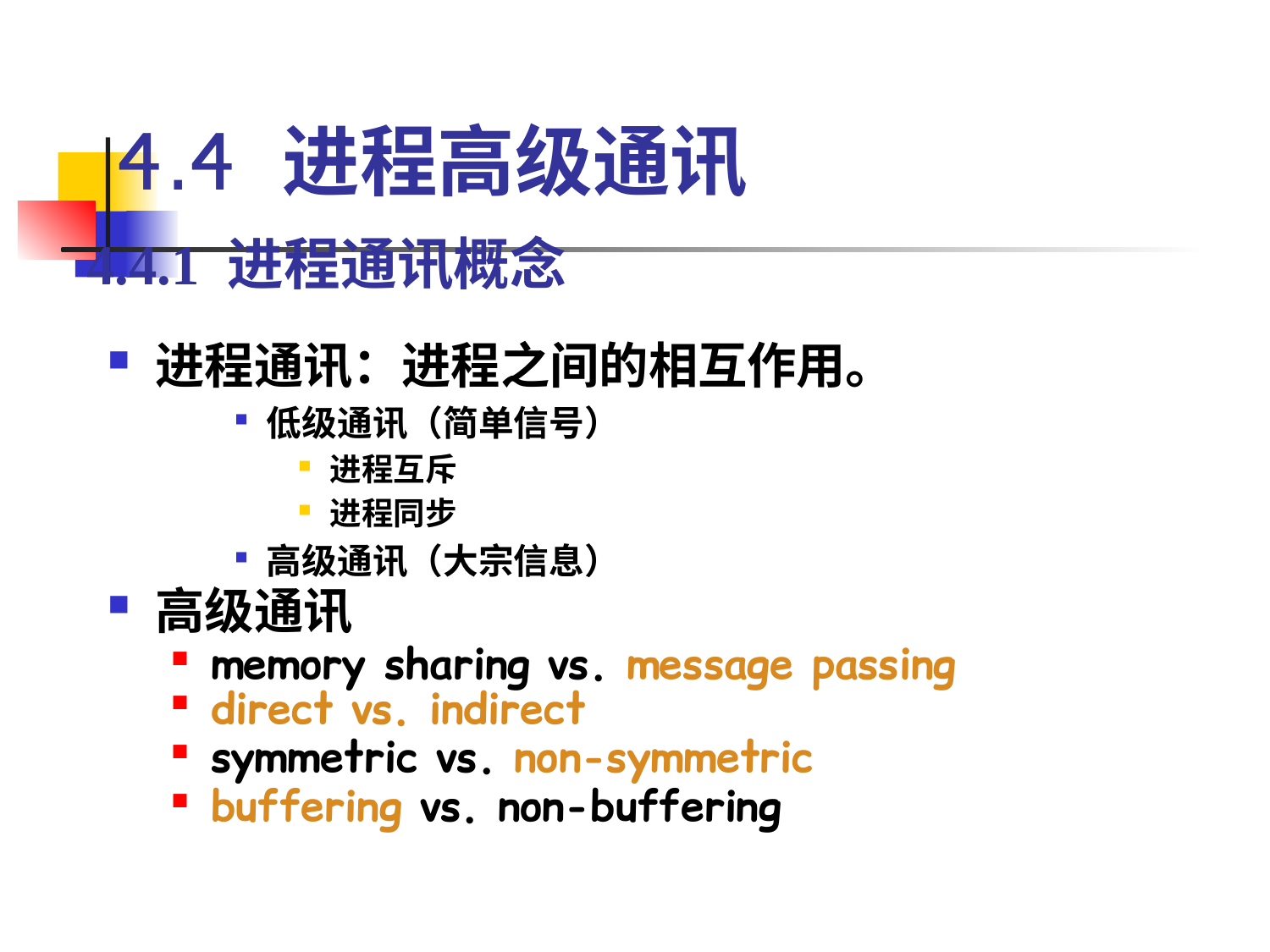

# 4.4 进程高级通讯
4.4.1 进程通讯概念
进程通讯：进程之间的相互作用。
低级通讯（简单信号）
进程互斥
进程同步
高级通讯（大宗信息）
高级通讯
memory sharing vs. message passing
direct vs. indirect
symmetric vs. non-symmetric
buffering vs. non-buffering